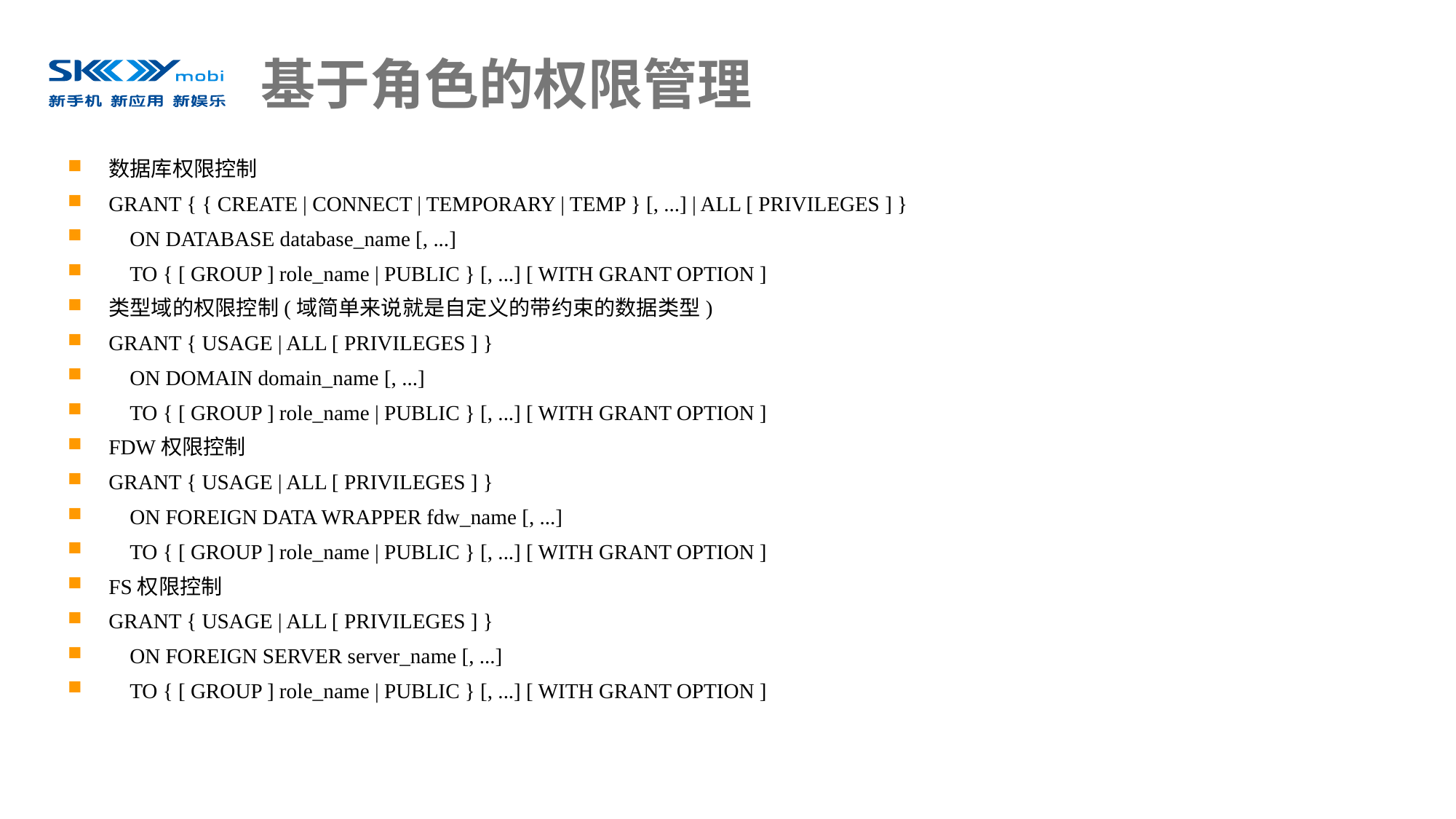

# 基于角色的权限管理
数据库权限控制
GRANT { { CREATE | CONNECT | TEMPORARY | TEMP } [, ...] | ALL [ PRIVILEGES ] }
    ON DATABASE database_name [, ...]
    TO { [ GROUP ] role_name | PUBLIC } [, ...] [ WITH GRANT OPTION ]
类型域的权限控制(域简单来说就是自定义的带约束的数据类型)
GRANT { USAGE | ALL [ PRIVILEGES ] }
    ON DOMAIN domain_name [, ...]
    TO { [ GROUP ] role_name | PUBLIC } [, ...] [ WITH GRANT OPTION ]
FDW权限控制
GRANT { USAGE | ALL [ PRIVILEGES ] }
    ON FOREIGN DATA WRAPPER fdw_name [, ...]
    TO { [ GROUP ] role_name | PUBLIC } [, ...] [ WITH GRANT OPTION ]
FS权限控制
GRANT { USAGE | ALL [ PRIVILEGES ] }
    ON FOREIGN SERVER server_name [, ...]
    TO { [ GROUP ] role_name | PUBLIC } [, ...] [ WITH GRANT OPTION ]